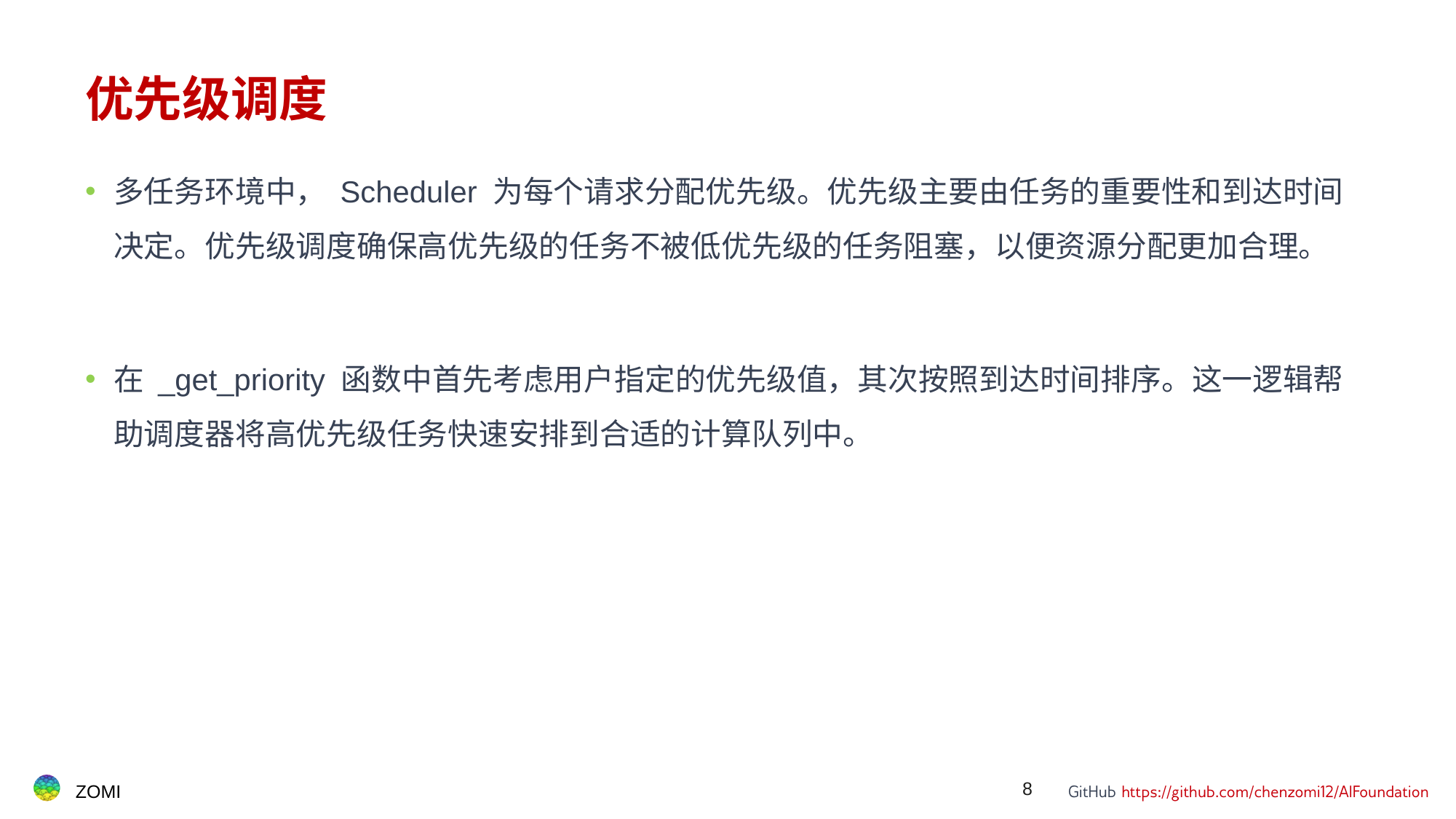

# 优先级调度
多任务环境中， Scheduler 为每个请求分配优先级。优先级主要由任务的重要性和到达时间决定。优先级调度确保高优先级的任务不被低优先级的任务阻塞，以便资源分配更加合理。

在 _get_priority 函数中首先考虑用户指定的优先级值，其次按照到达时间排序。这一逻辑帮助调度器将高优先级任务快速安排到合适的计算队列中。